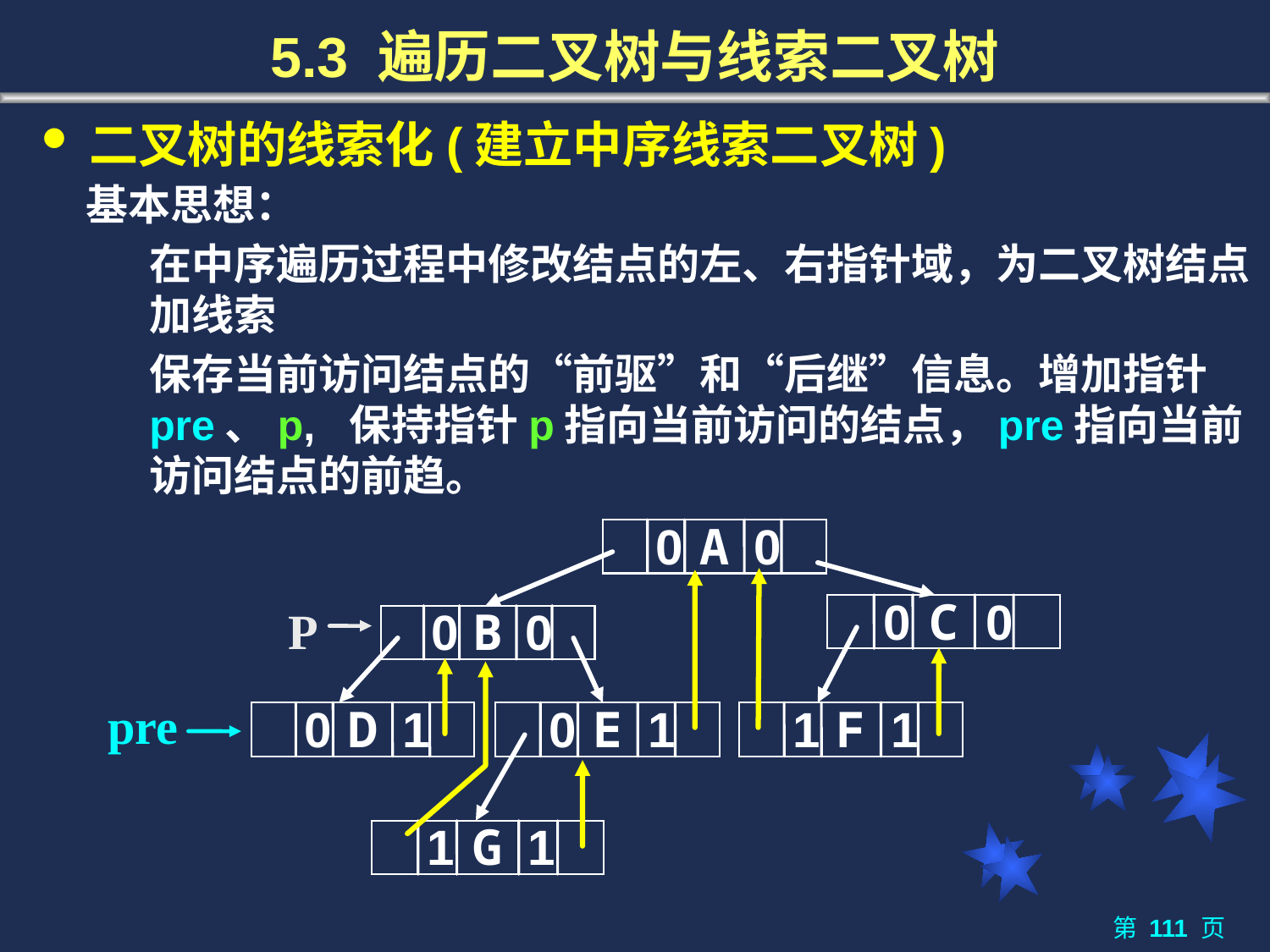

# 5.3 遍历二叉树与线索二叉树
二叉树的线索化(建立中序线索二叉树)
基本思想：
在中序遍历过程中修改结点的左、右指针域，为二叉树结点加线索
保存当前访问结点的“前驱”和“后继”信息。增加指针pre、p,  保持指针p指向当前访问的结点，pre指向当前访问结点的前趋。

0
A
0

0
C
0
0
B
0

0
D
1
0
E
1
1
F
1

1
G
1

P

pre

第 111 页